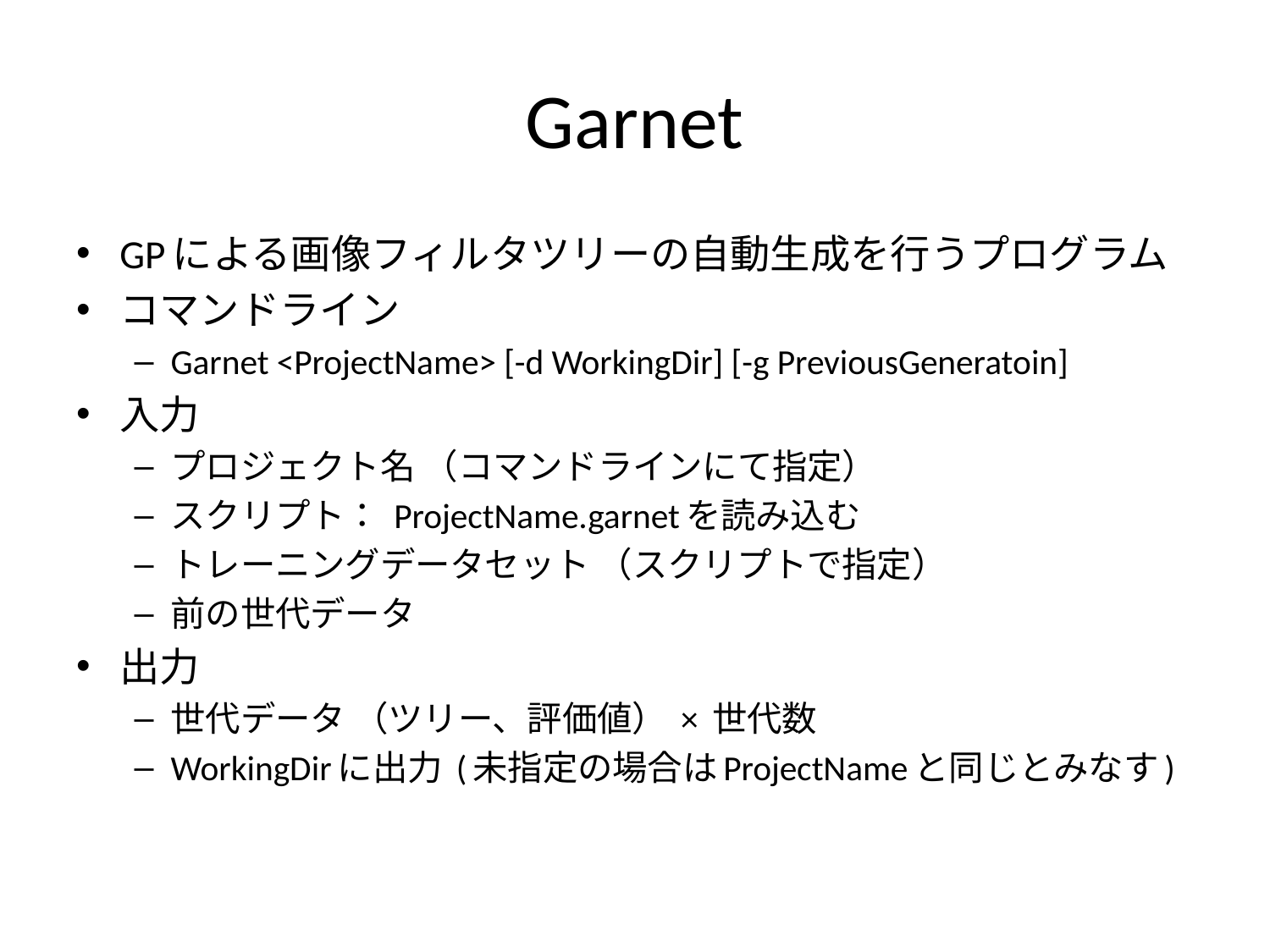

# Garnet
GPによる画像フィルタツリーの自動生成を行うプログラム
コマンドライン
Garnet <ProjectName> [-d WorkingDir] [-g PreviousGeneratoin]
入力
プロジェクト名 （コマンドラインにて指定）
スクリプト： ProjectName.garnetを読み込む
トレーニングデータセット （スクリプトで指定）
前の世代データ
出力
世代データ （ツリー、評価値） × 世代数
WorkingDirに出力 (未指定の場合はProjectNameと同じとみなす)